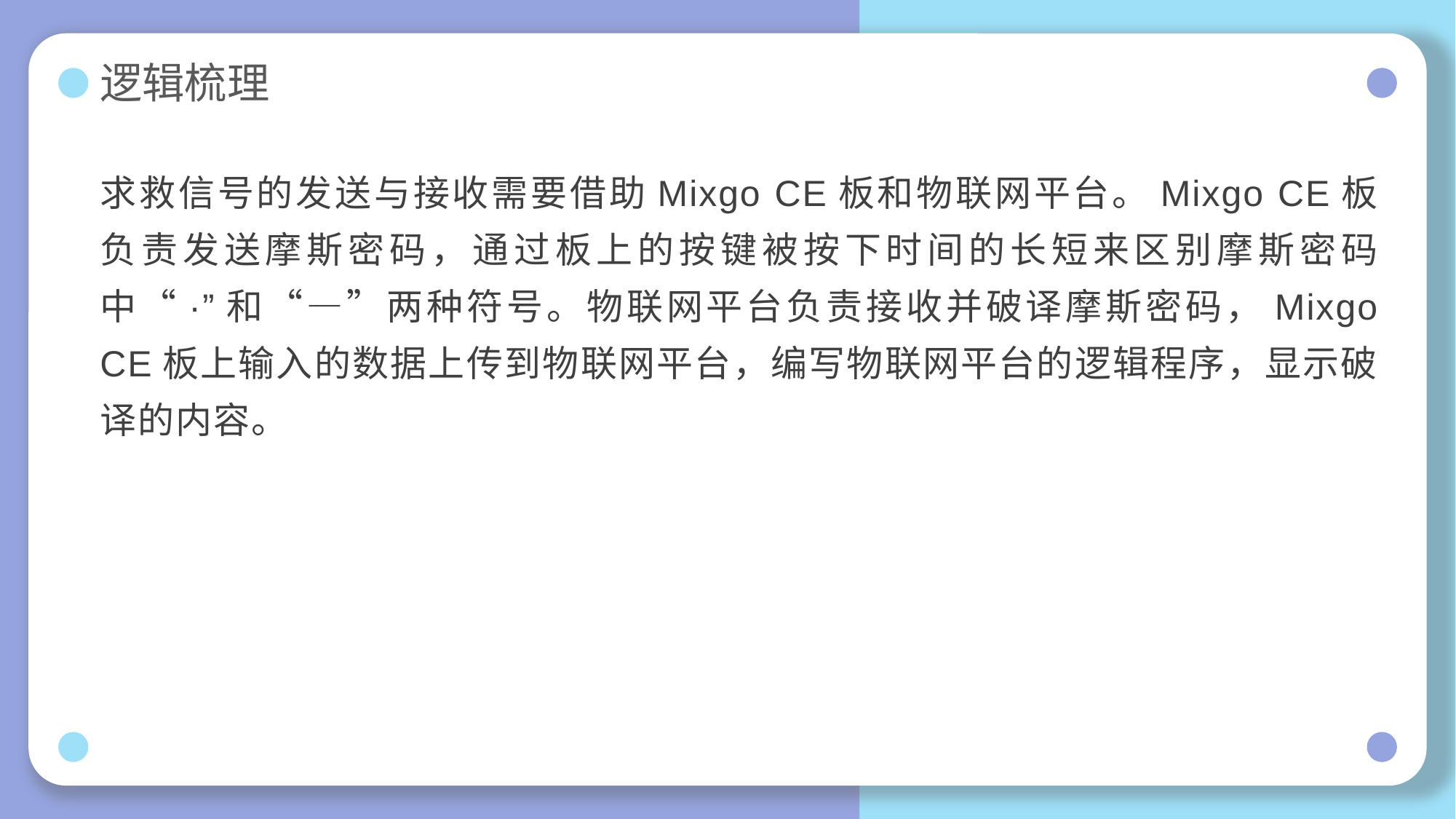

# 逻辑梳理
求救信号的发送与接收需要借助Mixgo CE板和物联网平台。Mixgo CE板负责发送摩斯密码，通过板上的按键被按下时间的长短来区别摩斯密码中“·”和“—”两种符号。物联网平台负责接收并破译摩斯密码，Mixgo CE板上输入的数据上传到物联网平台，编写物联网平台的逻辑程序，显示破译的内容。